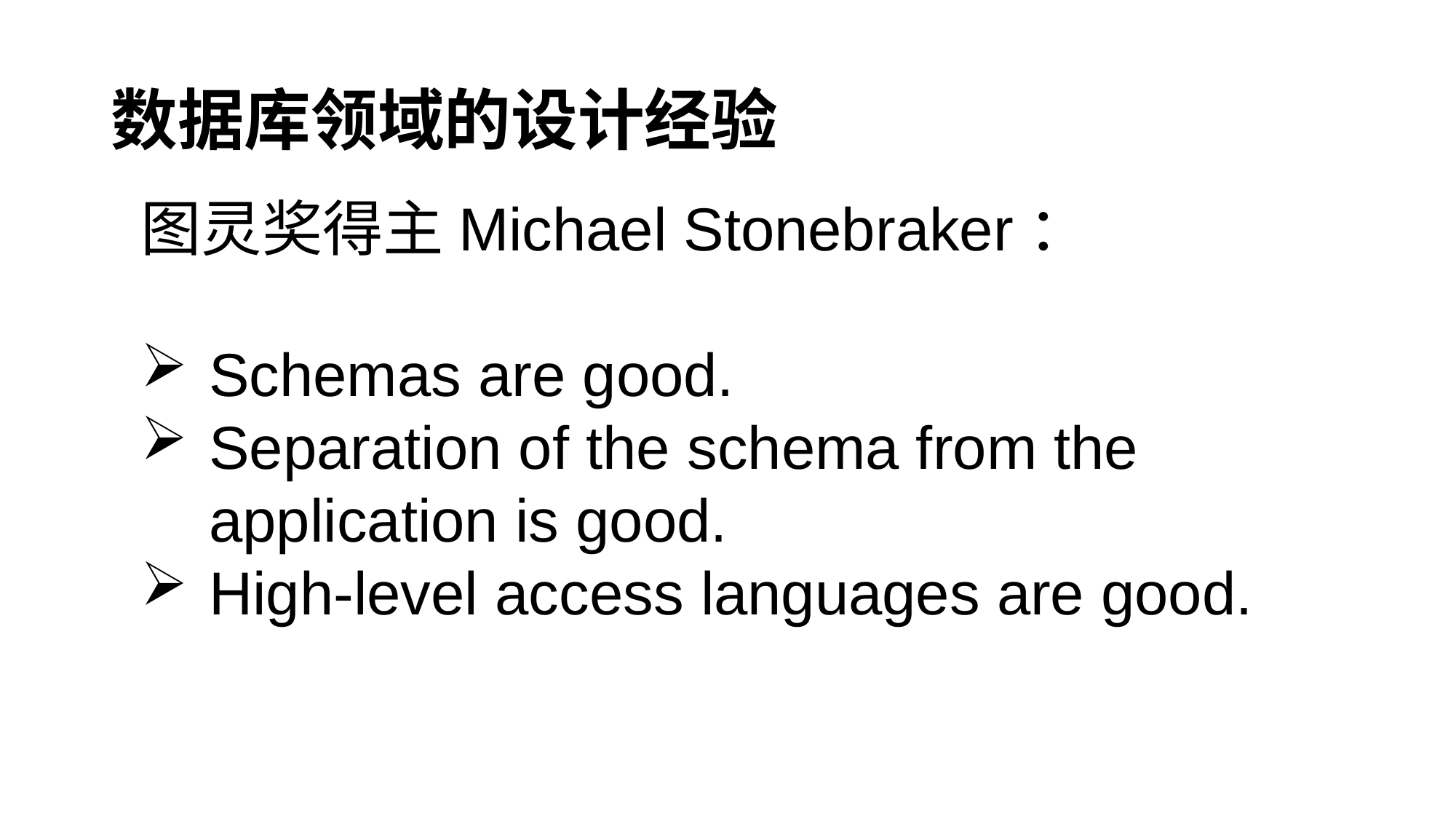

# 数据库领域的设计经验
图灵奖得主Michael Stonebraker：

Schemas are good.
Separation of the schema from the application is good.
High-level access languages are good.